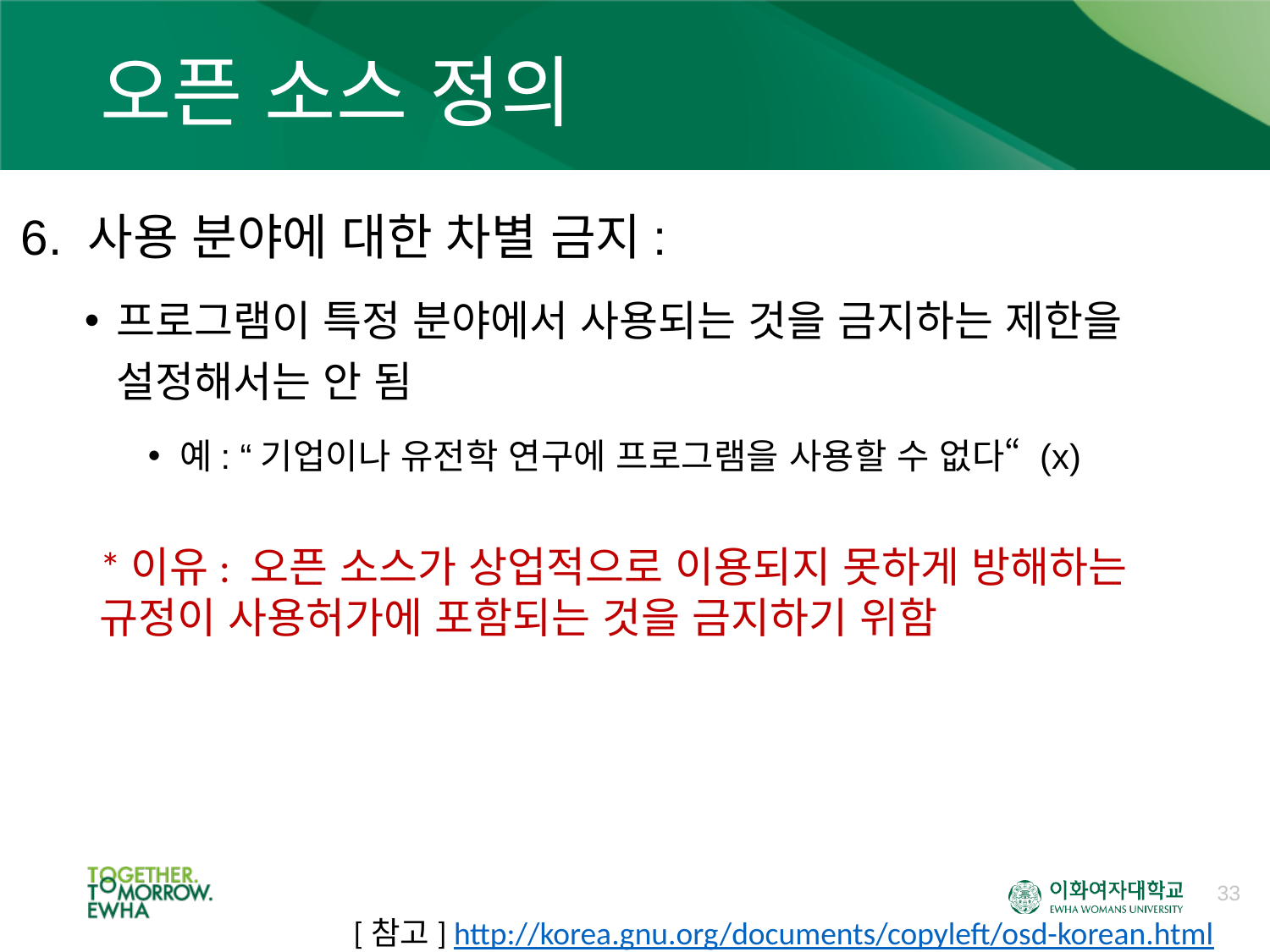

# 오픈 소스 정의
6. 사용 분야에 대한 차별 금지:
프로그램이 특정 분야에서 사용되는 것을 금지하는 제한을 설정해서는 안 됨
예: “기업이나 유전학 연구에 프로그램을 사용할 수 없다“ (x)
*이유: 오픈 소스가 상업적으로 이용되지 못하게 방해하는 규정이 사용허가에 포함되는 것을 금지하기 위함
33
[참고] http://korea.gnu.org/documents/copyleft/osd-korean.html